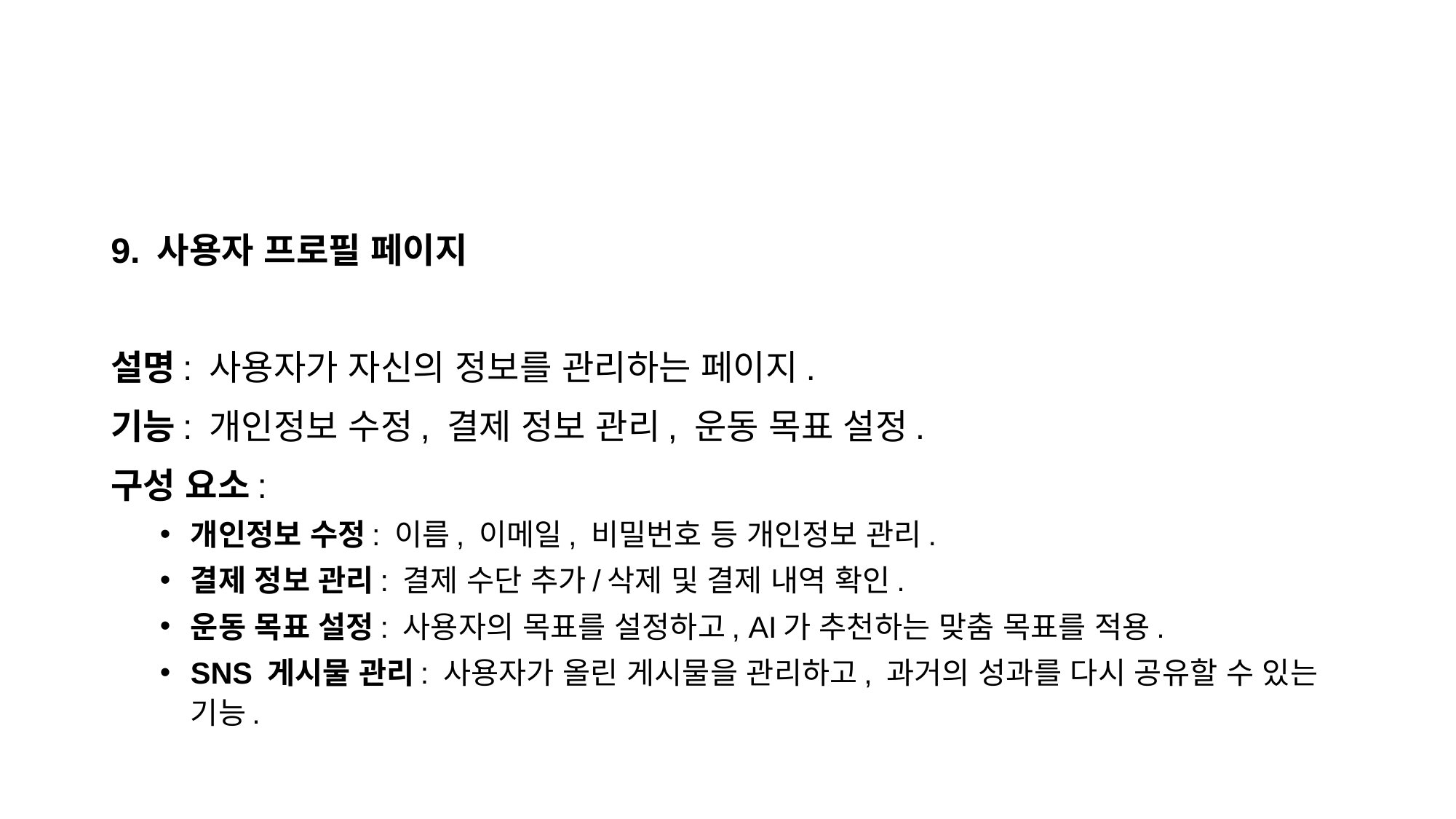

9. 사용자 프로필 페이지

설명: 사용자가 자신의 정보를 관리하는 페이지.
기능: 개인정보 수정, 결제 정보 관리, 운동 목표 설정.
구성 요소:
개인정보 수정: 이름, 이메일, 비밀번호 등 개인정보 관리.
결제 정보 관리: 결제 수단 추가/삭제 및 결제 내역 확인.
운동 목표 설정: 사용자의 목표를 설정하고, AI가 추천하는 맞춤 목표를 적용.
SNS 게시물 관리: 사용자가 올린 게시물을 관리하고, 과거의 성과를 다시 공유할 수 있는 기능.